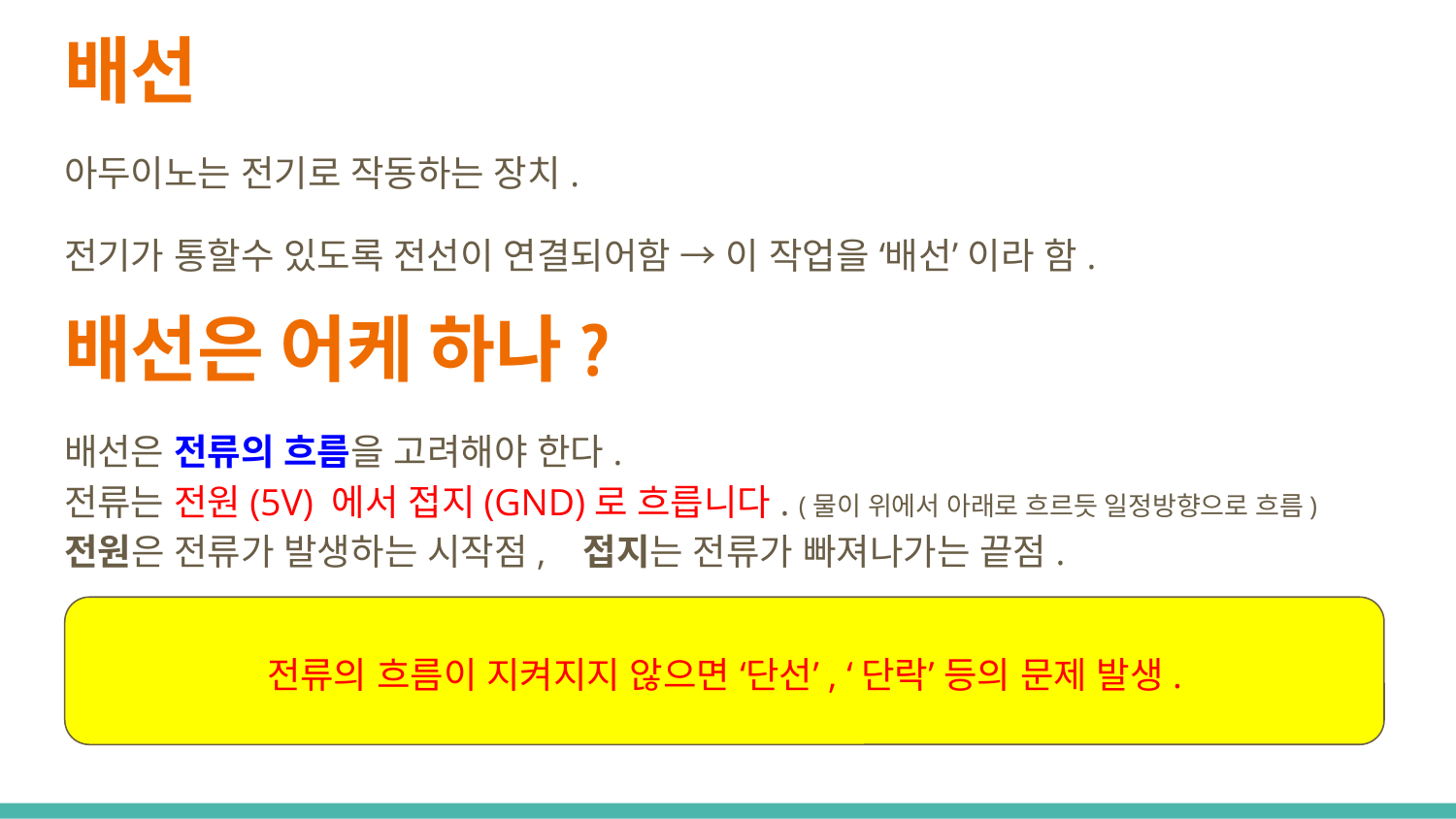

# 배선
아두이노는 전기로 작동하는 장치.
전기가 통할수 있도록 전선이 연결되어함 → 이 작업을 ‘배선’ 이라 함.
배선은 어케 하나?
배선은 전류의 흐름을 고려해야 한다.
전류는 전원(5V) 에서 접지(GND)로 흐릅니다. (물이 위에서 아래로 흐르듯 일정방향으로 흐름)
전원은 전류가 발생하는 시작점,   접지는 전류가 빠져나가는 끝점.
전류의 흐름이 지켜지지 않으면 ‘단선’, ‘단락’ 등의 문제 발생.